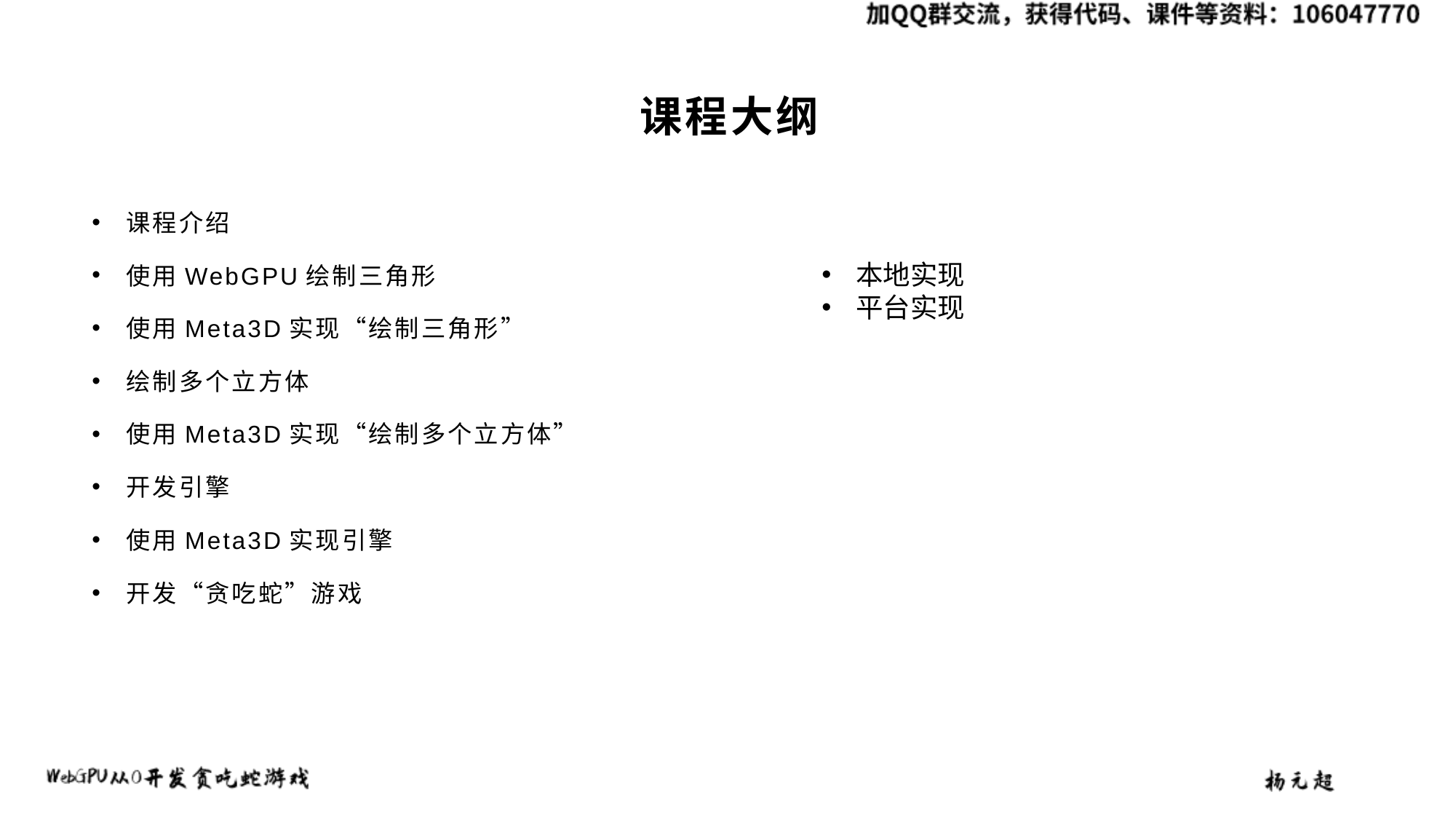

# 课程大纲
课程介绍
使用WebGPU绘制三角形
使用Meta3D实现“绘制三角形”
绘制多个立方体
使用Meta3D实现“绘制多个立方体”
开发引擎
使用Meta3D实现引擎
开发“贪吃蛇”游戏
本地实现
平台实现